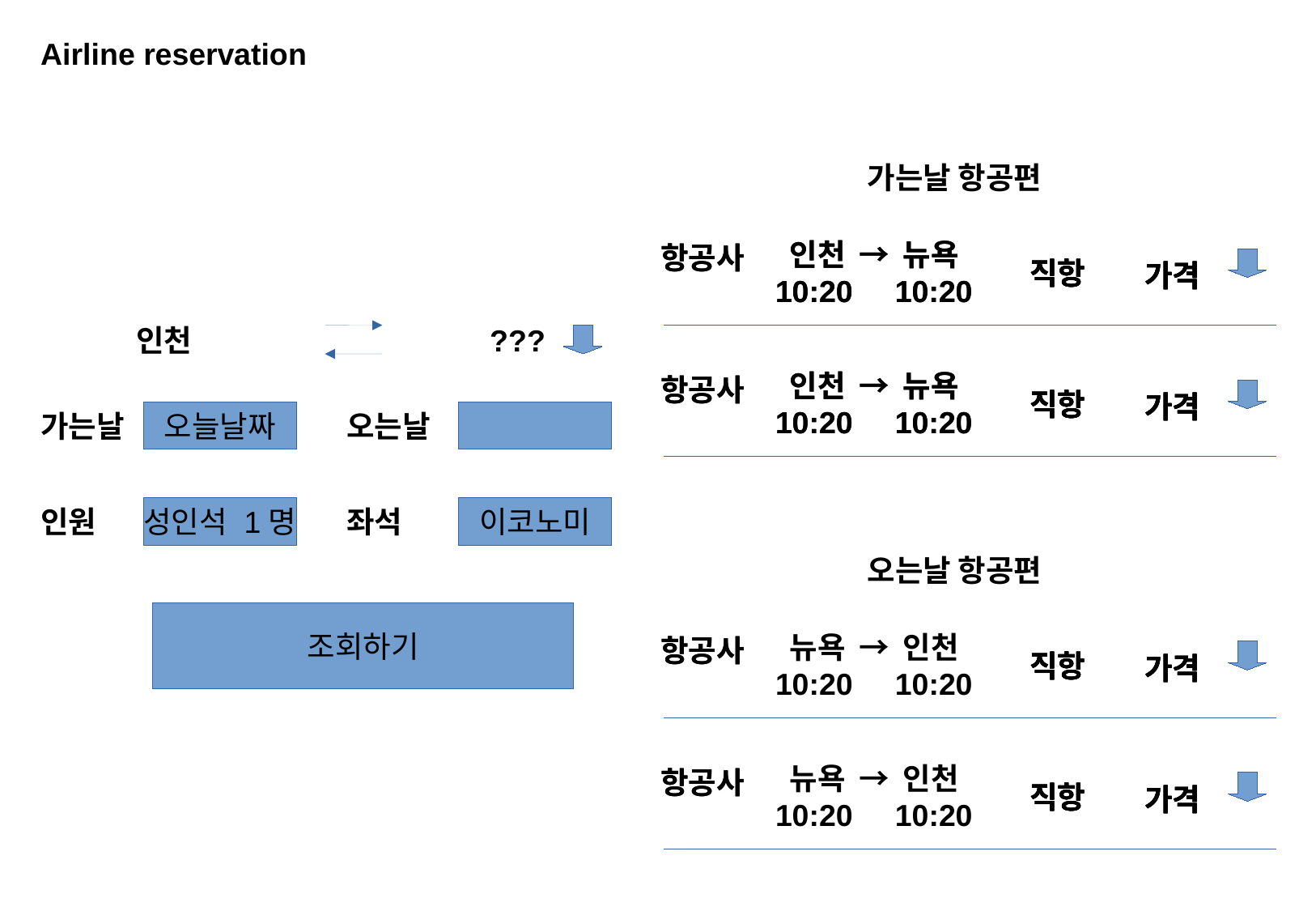

Airline reservation
가는날 항공편
 인천  →  뉴욕
10:20     10:20
 인천  →  뉴욕
10:20     10:20
항공사
항공사
직항
직항
직항
직항

가격
가격
가격
가격
인천
???

 인천  →  뉴욕
10:20     10:20
 인천  →  뉴욕
10:20     10:20
항공사
항공사
직항
직항
직항
직항

가격
가격
가격
가격
가는날
오늘날짜
오는날

인원
성인석 1명
성인석 1명
좌석
이코노미
오는날 항공편
조회하기
 뉴욕  →  인천
10:20     10:20
항공사
항공사
직항
직항
직항
직항

가격
가격
가격
가격

 뉴욕  →  인천
10:20     10:20
항공사
항공사
직항
직항
직항
직항

가격
가격
가격
가격